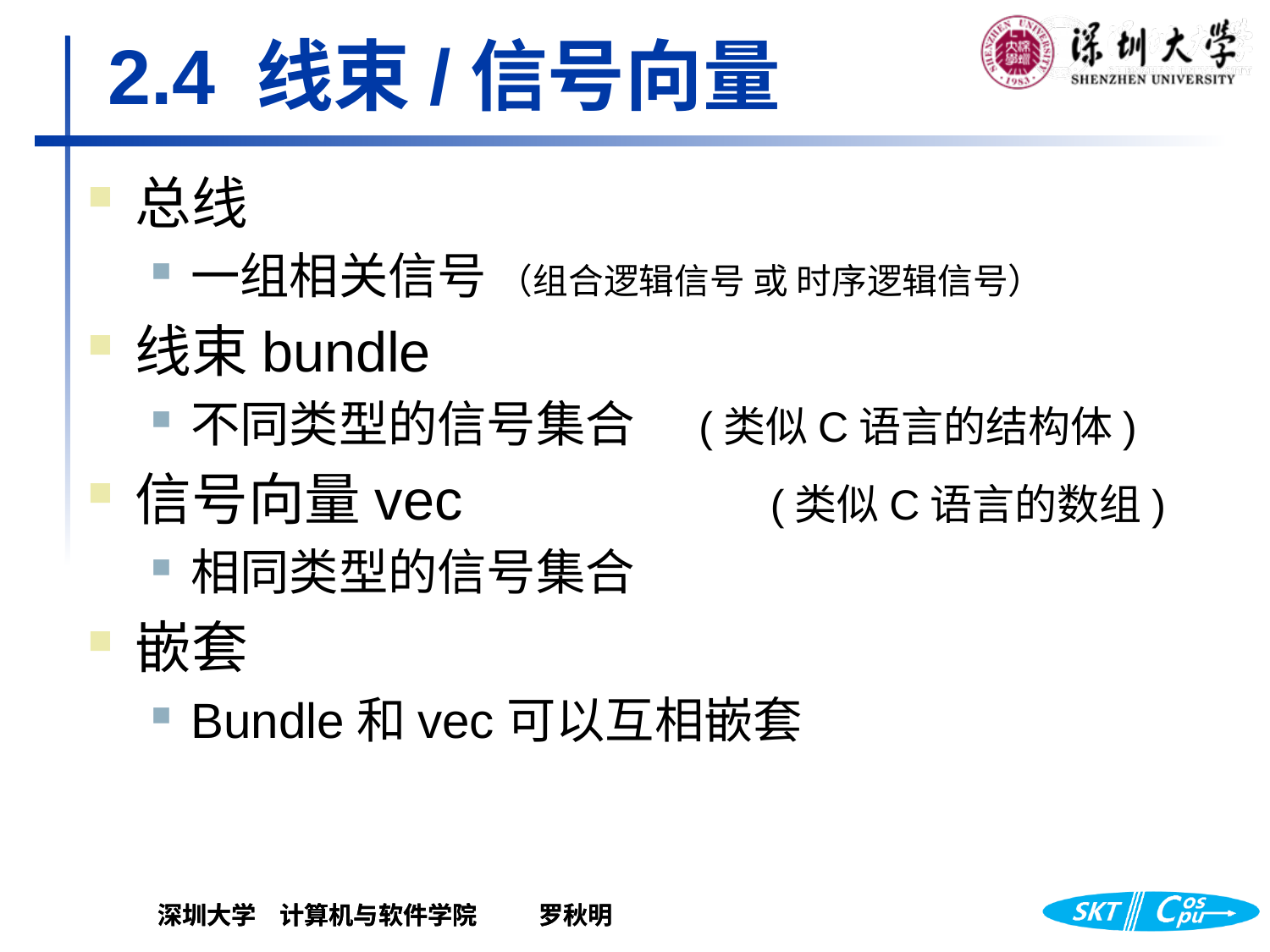

# 2.4 线束/信号向量
总线
一组相关信号 （组合逻辑信号 或 时序逻辑信号）
线束bundle
不同类型的信号集合	(类似C语言的结构体)
信号向量vec			(类似C语言的数组)
相同类型的信号集合
嵌套
Bundle和vec可以互相嵌套